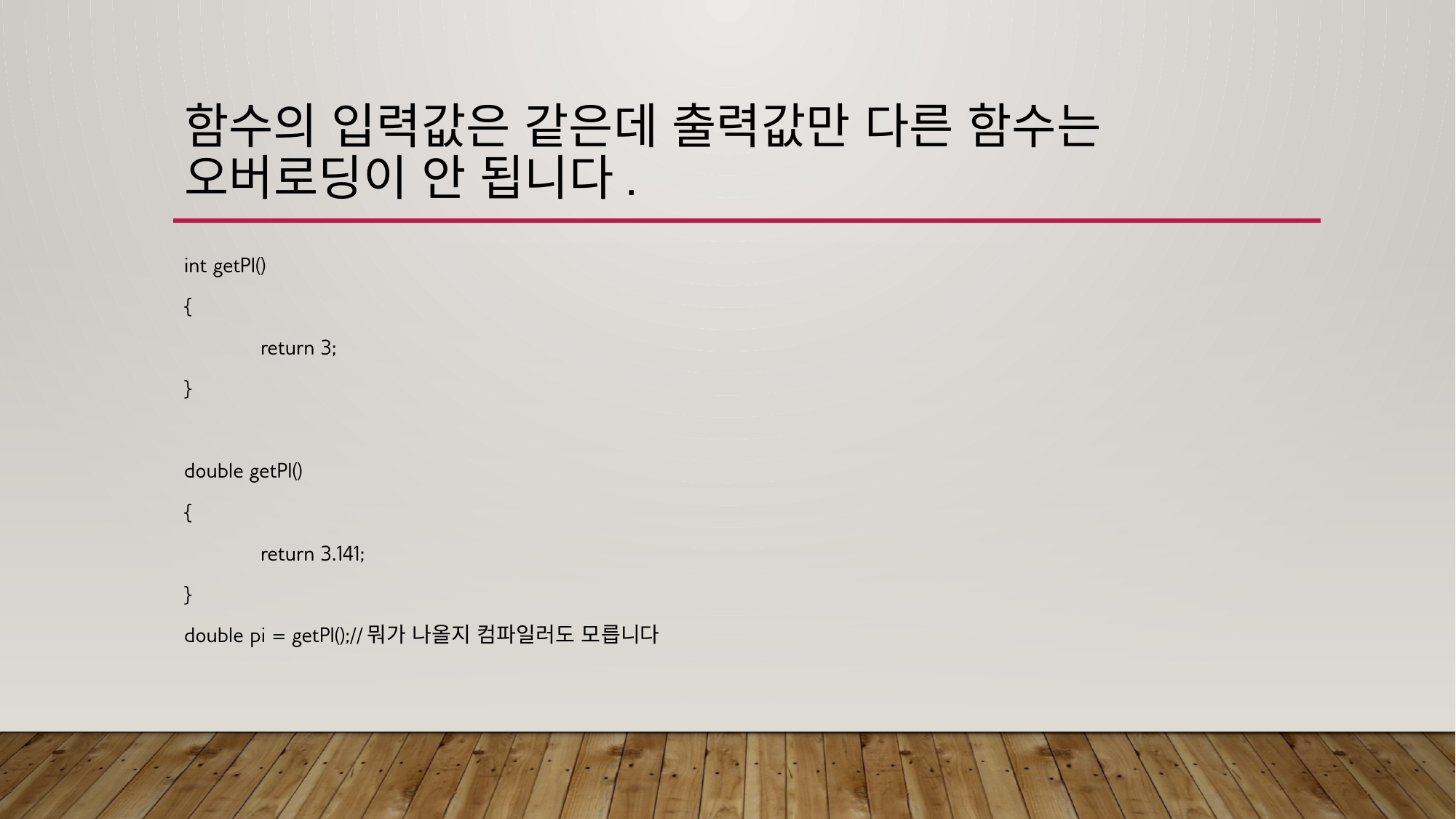

# 함수의 입력값은 같은데 출력값만 다른 함수는 오버로딩이 안 됩니다.
int getPI()
{
	return 3;
}

double getPI()
{
	return 3.141;
}
double pi = getPI();//뭐가 나올지 컴파일러도 모릅니다